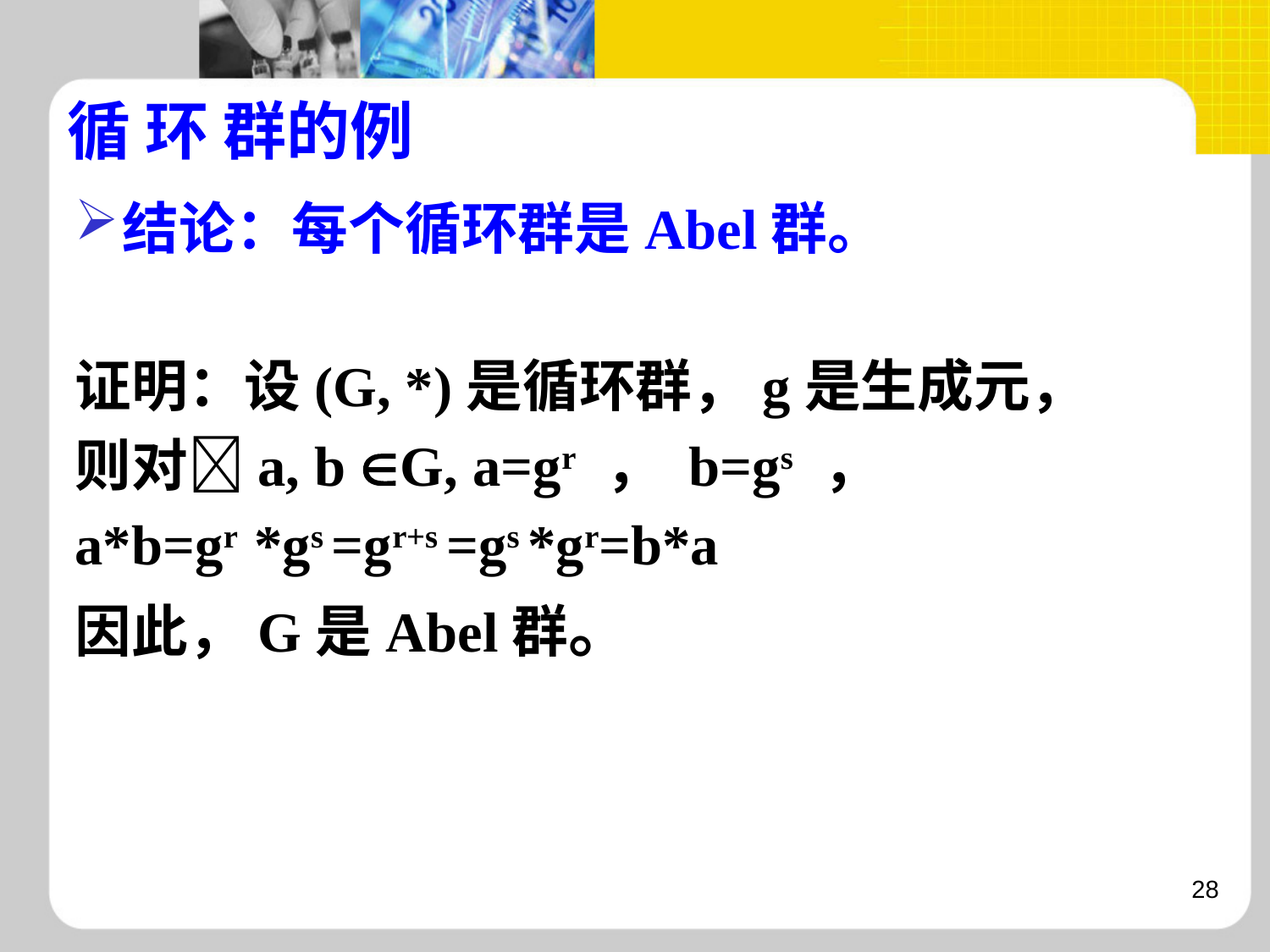

# 循 环 群的例
结论：每个循环群是Abel群。

证明：设(G, *)是循环群，g是生成元，
则对∀a, b ∈G, a=gr  ， b=gs  ，
a*b=gr  *gs =gr+s =gs *gr=b*a
因此，G是Abel群。
28